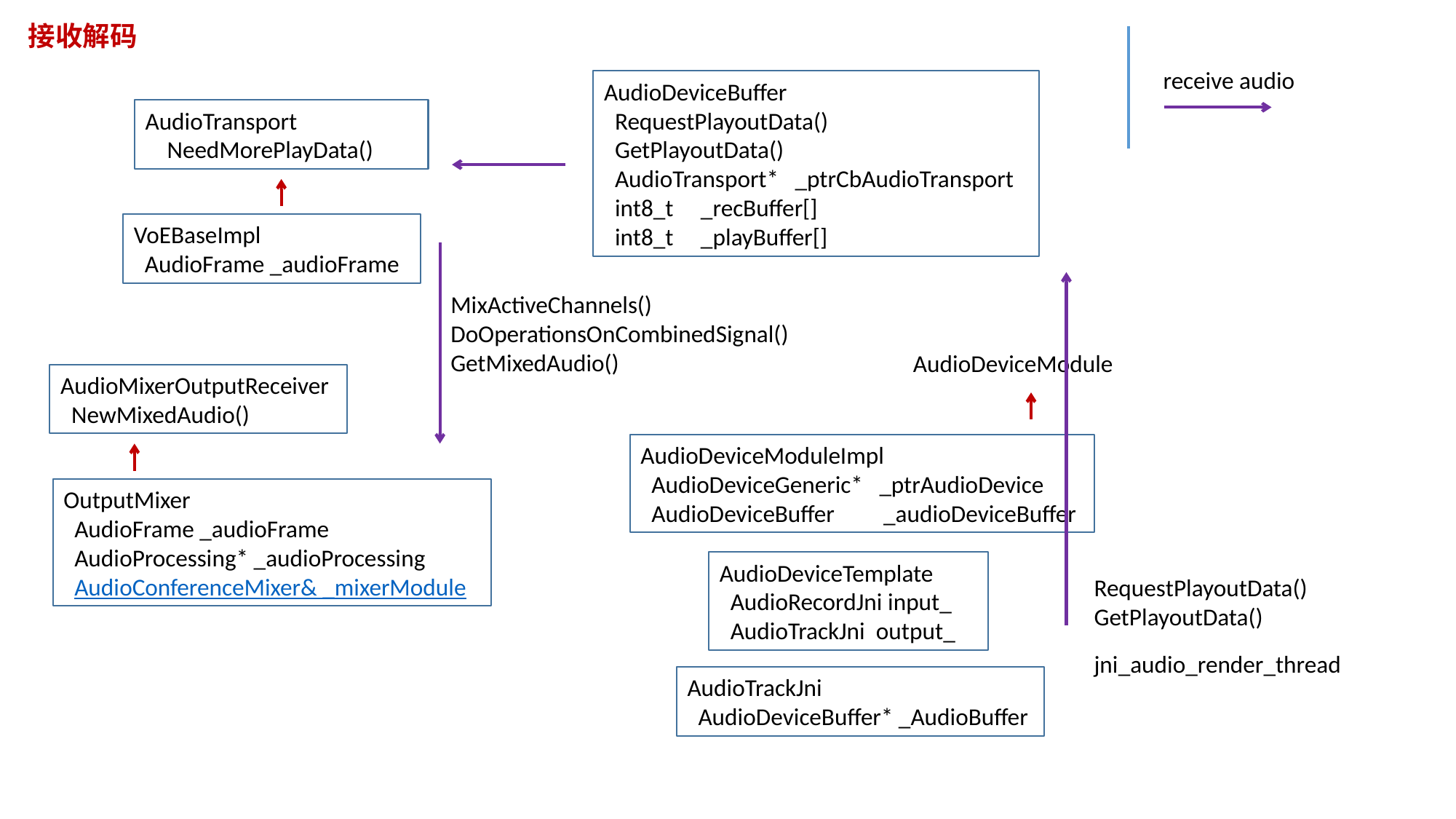

接收解码
receive audio
AudioDeviceBuffer
  RequestPlayoutData()
  GetPlayoutData()
  AudioTransport*   _ptrCbAudioTransport
  int8_t     _recBuffer[]
  int8_t     _playBuffer[]
AudioTransport
    NeedMorePlayData()
VoEBaseImpl
  AudioFrame _audioFrame
MixActiveChannels()
DoOperationsOnCombinedSignal()
GetMixedAudio()
AudioDeviceModule
AudioMixerOutputReceiver
  NewMixedAudio()
AudioDeviceModuleImpl
  AudioDeviceGeneric*   _ptrAudioDevice
  AudioDeviceBuffer         _audioDeviceBuffer
OutputMixer
  AudioFrame _audioFrame
  AudioProcessing* _audioProcessing
  AudioConferenceMixer& _mixerModule
AudioDeviceTemplate
  AudioRecordJni input_
  AudioTrackJni  output_
RequestPlayoutData()
GetPlayoutData()
jni_audio_render_thread
AudioTrackJni
  AudioDeviceBuffer* _AudioBuffer